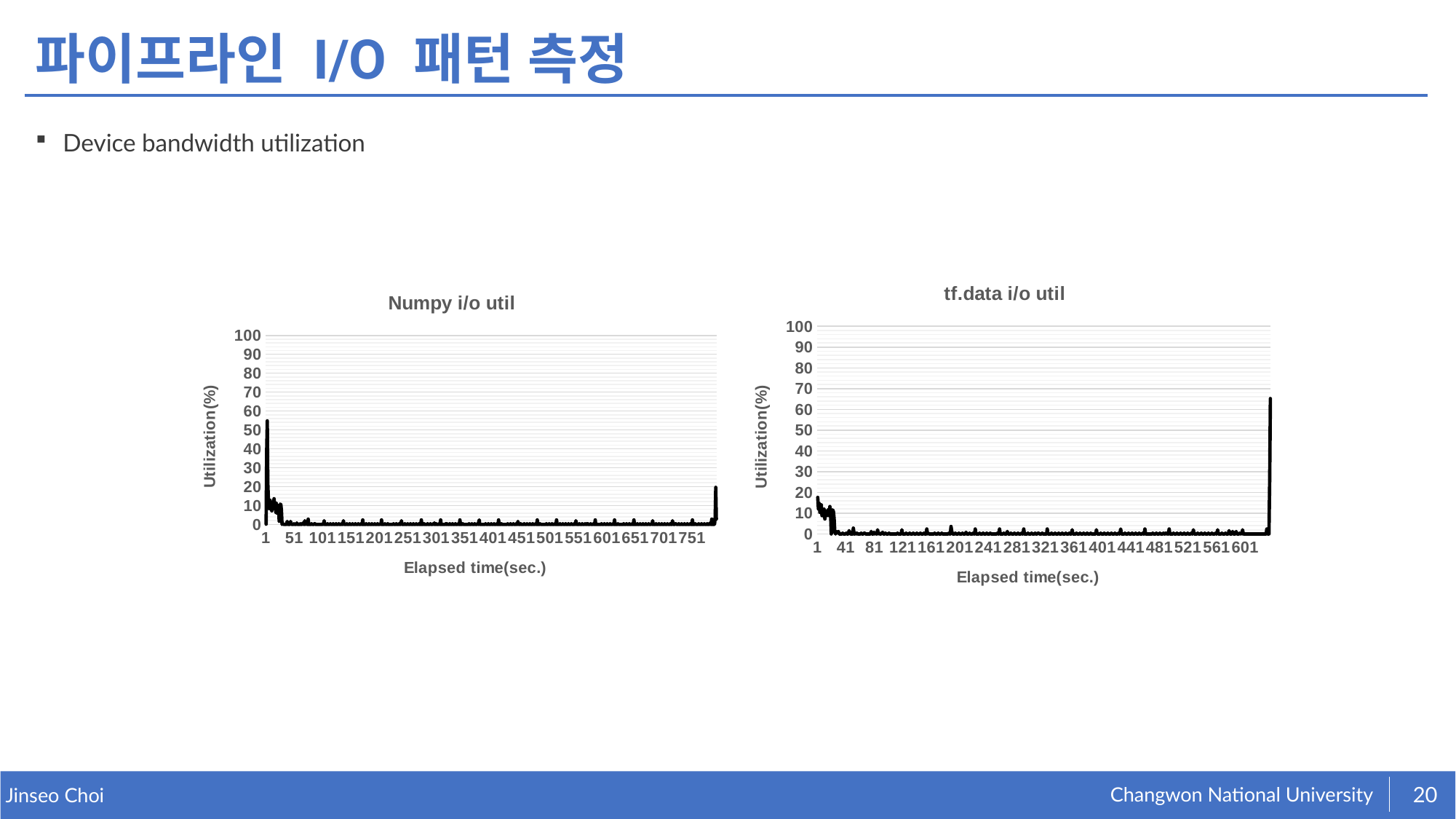

# 파이프라인 I/O 패턴 측정
Device bandwidth utilization

### Chart: tf.data i/o util

| Category |  |
|---|---|

### Chart: Numpy i/o util

| Category |  |
|---|---|
20